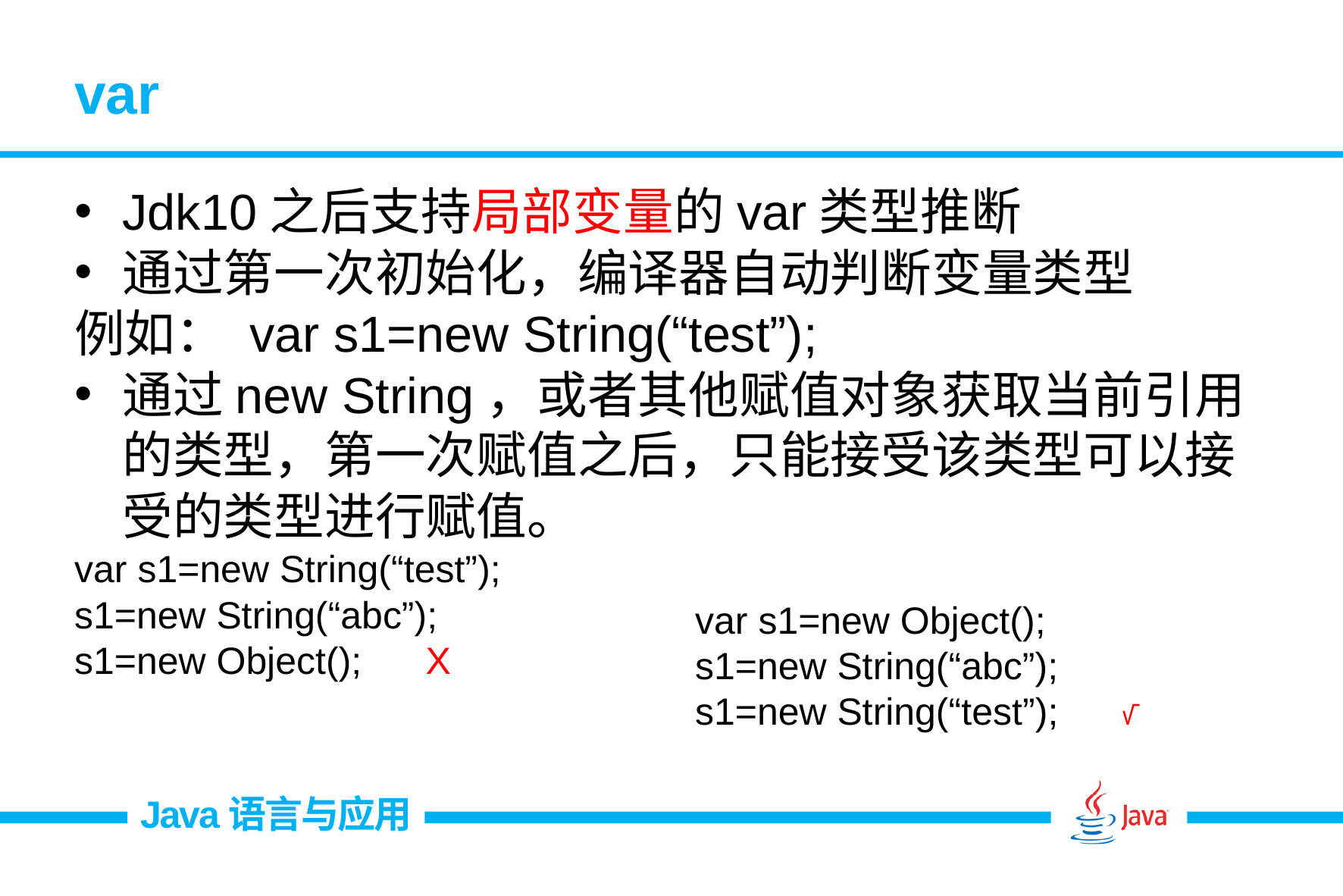

# var
Jdk10之后支持局部变量的var类型推断
通过第一次初始化，编译器自动判断变量类型
例如： var s1=new String(“test”);
通过new String，或者其他赋值对象获取当前引用的类型，第一次赋值之后，只能接受该类型可以接受的类型进行赋值。
var s1=new String(“test”);
s1=new String(“abc”);
s1=new Object();      X
var s1=new Object();
s1=new String(“abc”);
s1=new String(“test”);      √
34